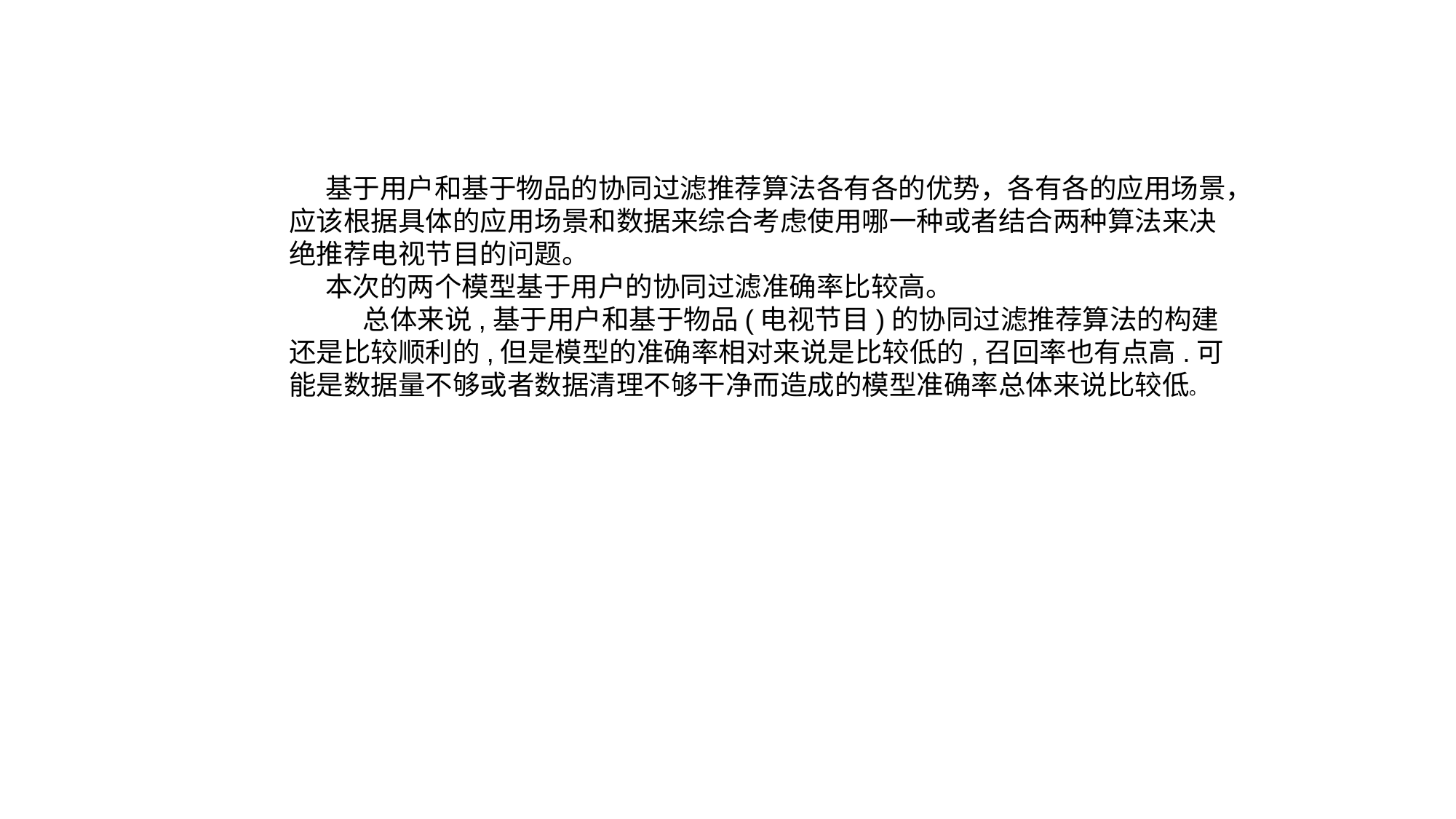

基于用户和基于物品的协同过滤推荐算法各有各的优势，各有各的应用场景，应该根据具体的应用场景和数据来综合考虑使用哪一种或者结合两种算法来决绝推荐电视节目的问题。
本次的两个模型基于用户的协同过滤准确率比较高。
     总体来说,基于用户和基于物品(电视节目)的协同过滤推荐算法的构建还是比较顺利的,但是模型的准确率相对来说是比较低的,召回率也有点高.可能是数据量不够或者数据清理不够干净而造成的模型准确率总体来说比较低。